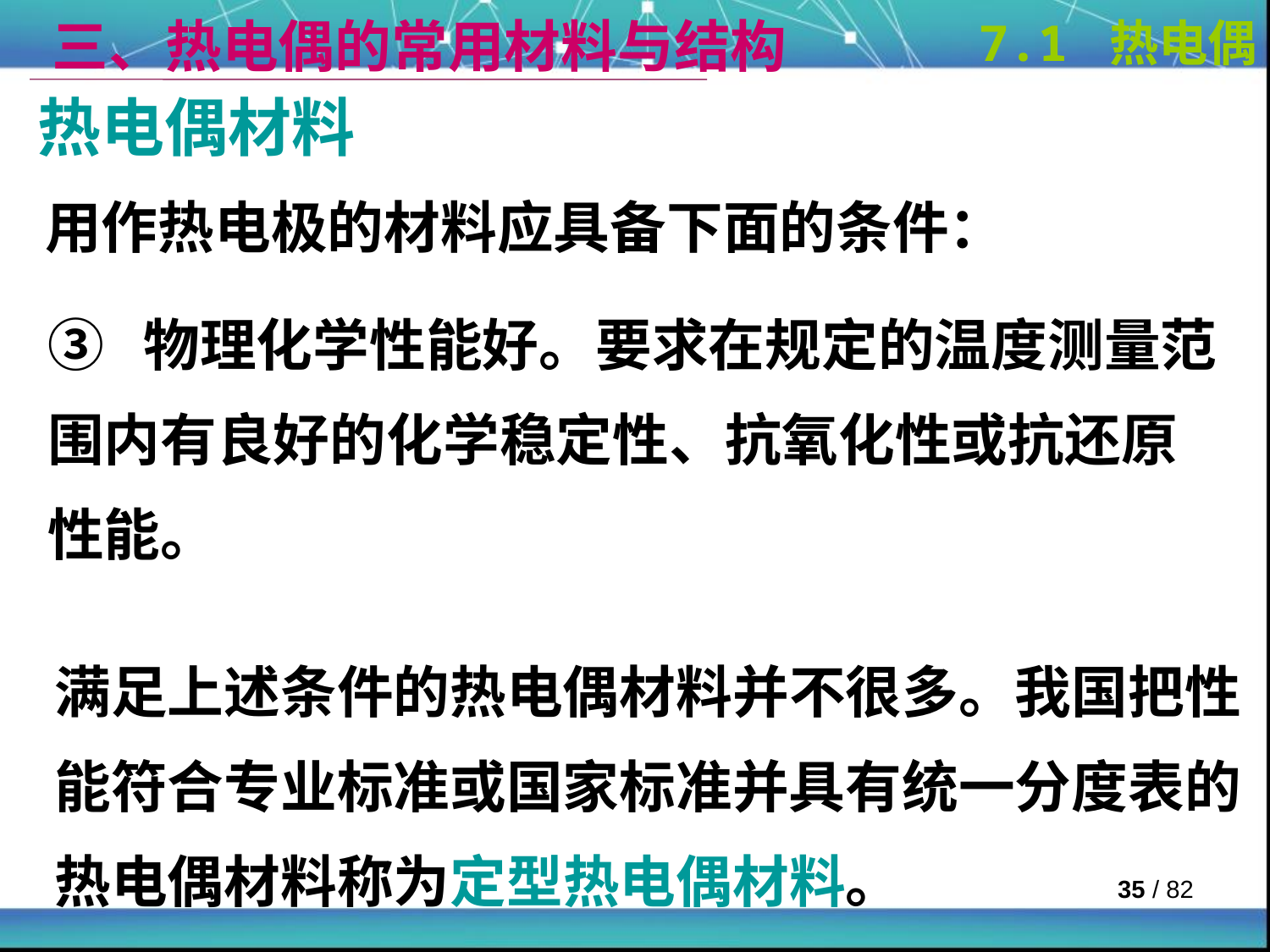

三、热电偶的常用材料与结构
7.1 热电偶
热电偶材料

用作热电极的材料应具备下面的条件：
③  物理化学性能好。要求在规定的温度测量范围内有良好的化学稳定性、抗氧化性或抗还原性能。
满足上述条件的热电偶材料并不很多。我国把性能符合专业标准或国家标准并具有统一分度表的热电偶材料称为定型热电偶材料。
35 / 82